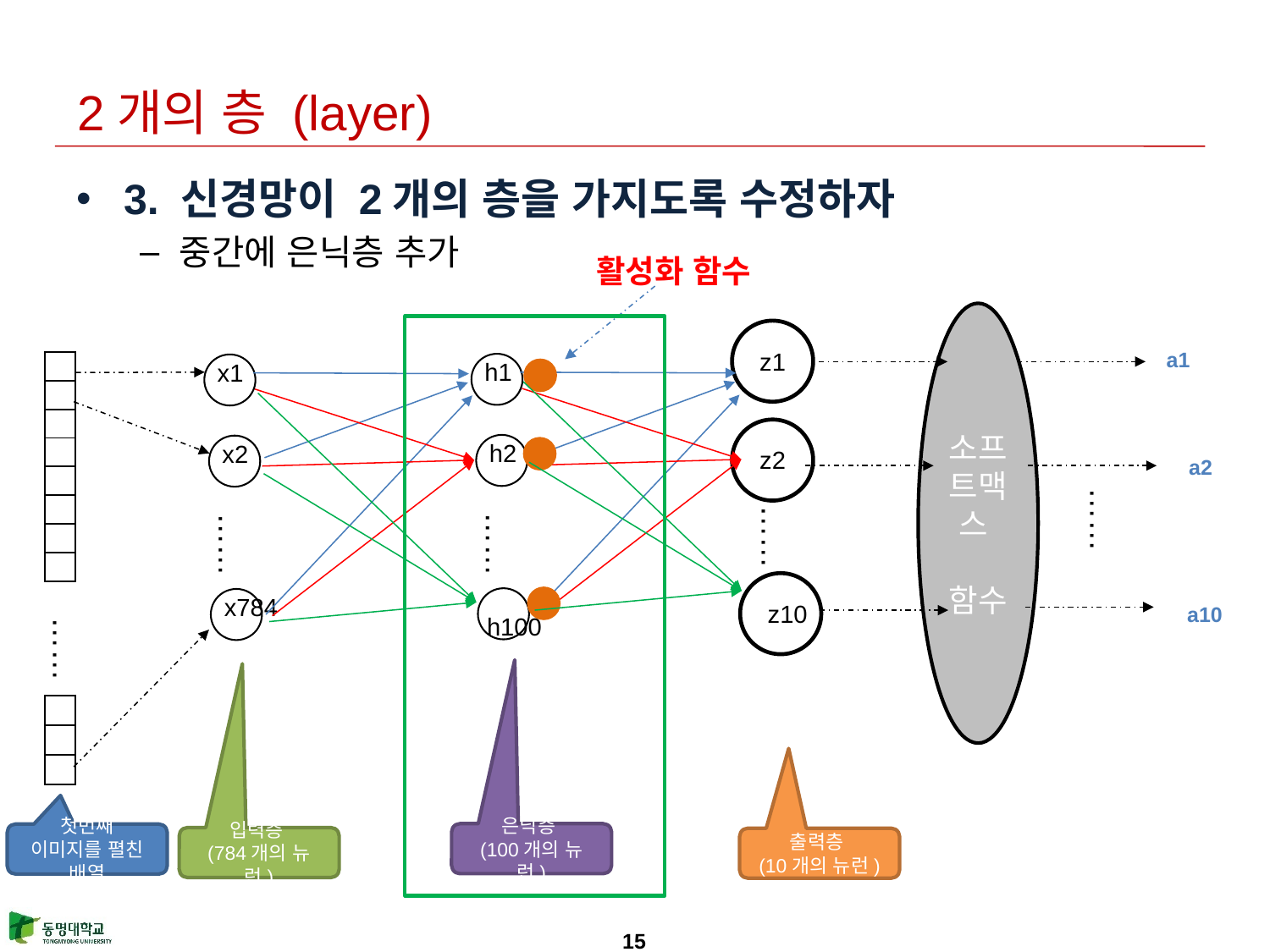

# 2개의 층 (layer)
3. 신경망이 2개의 층을 가지도록 수정하자
중간에 은닉층 추가
활성화 함수
소프트맥스

함수

z1
a1
h1

x1

|  |
| --- |
|  |
|  |
|  |
|  |
|  |
|  |
|  |

z2
h2

x2

a2
……
……
……
……

z10
x784

h100

a10
……
|  |
| --- |
|  |
|  |
은닉층
(100개의 뉴런)
첫번째 이미지를 펼친 배열
입력층
(784개의 뉴런)
출력층
(10개의 뉴런)
15